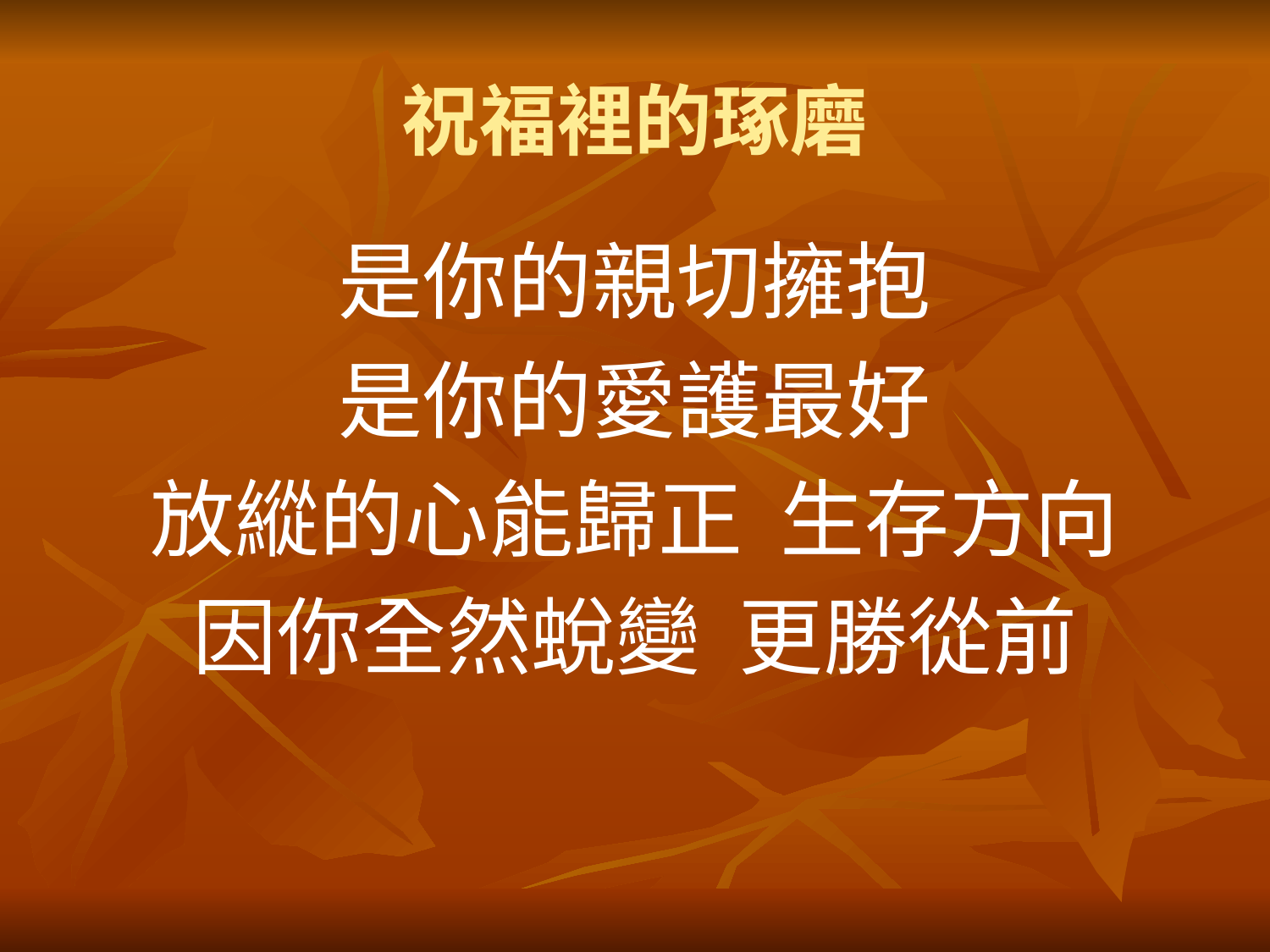

# 祝福裡的琢磨
是你的親切擁抱
是你的愛護最好
放縱的心能歸正  生存方向
因你全然蛻變  更勝從前